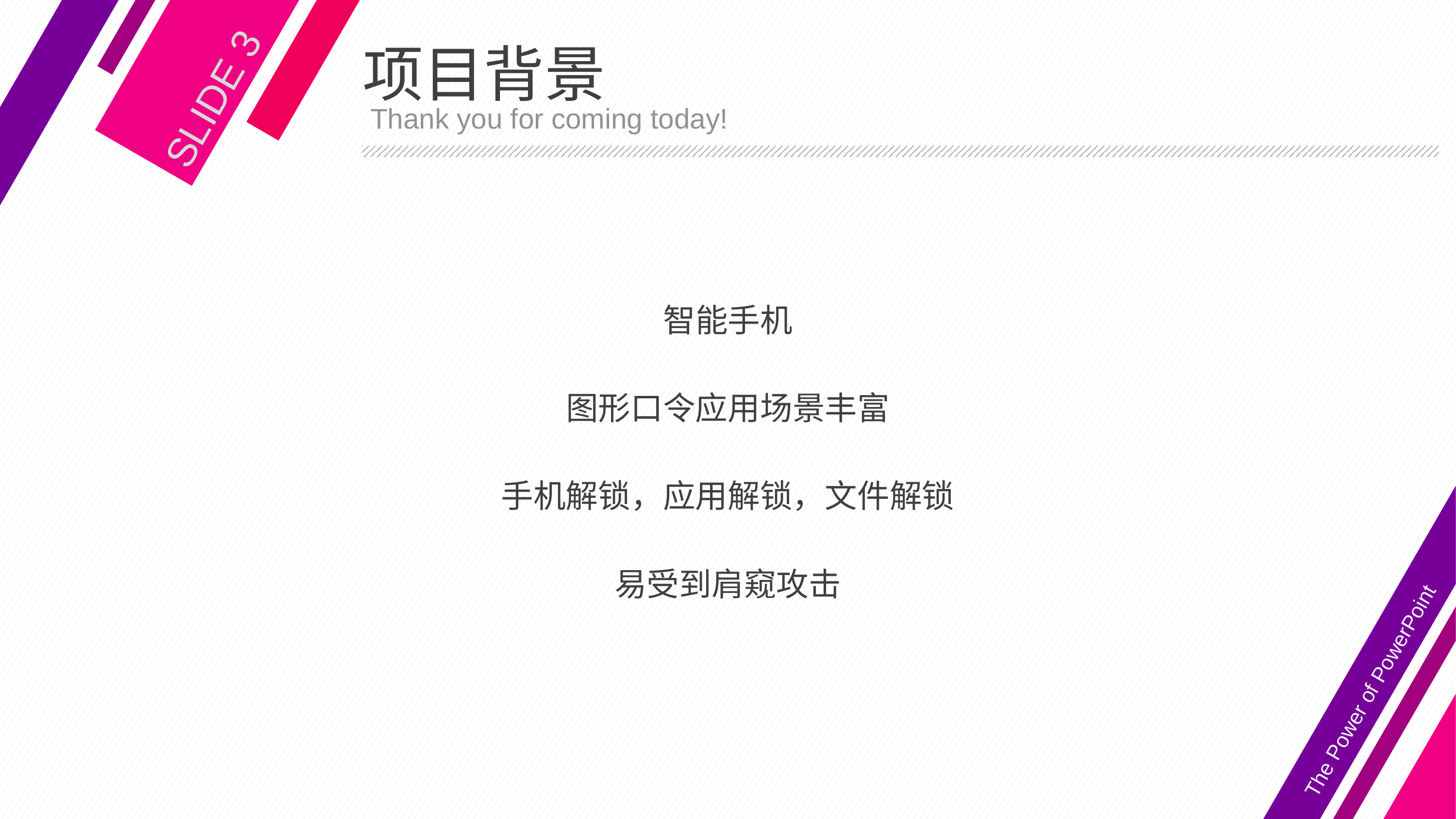

# 项目背景
SLIDE 3
 Thank you for coming today!
智能手机
图形口令应用场景丰富
手机解锁，应用解锁，文件解锁
易受到肩窥攻击
The Power of PowerPoint